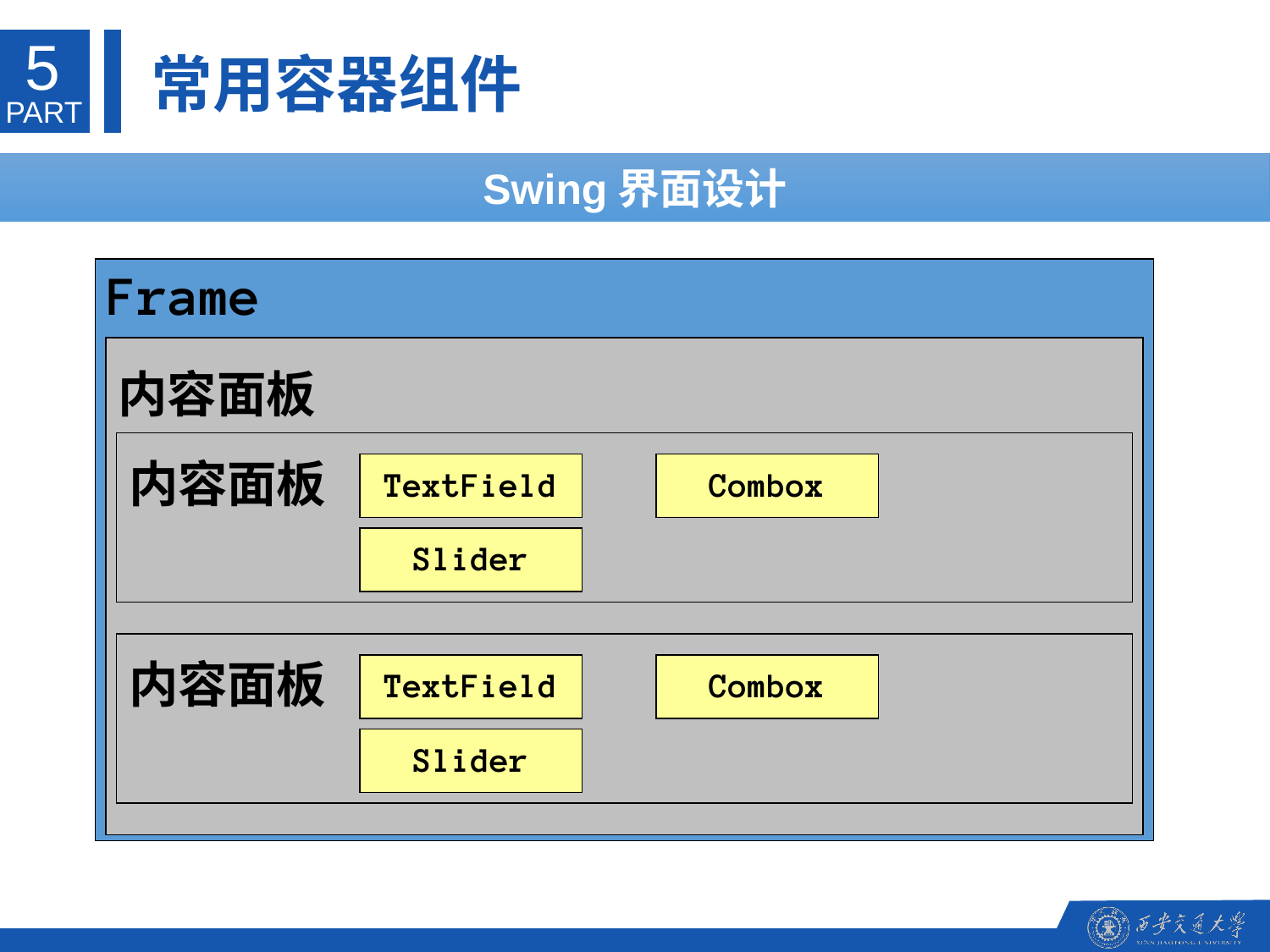

5
常用容器组件
PART
Swing界面设计
Frame

内容面板

内容面板

TextField
Combox
Slider
内容面板

TextField
Combox
Slider